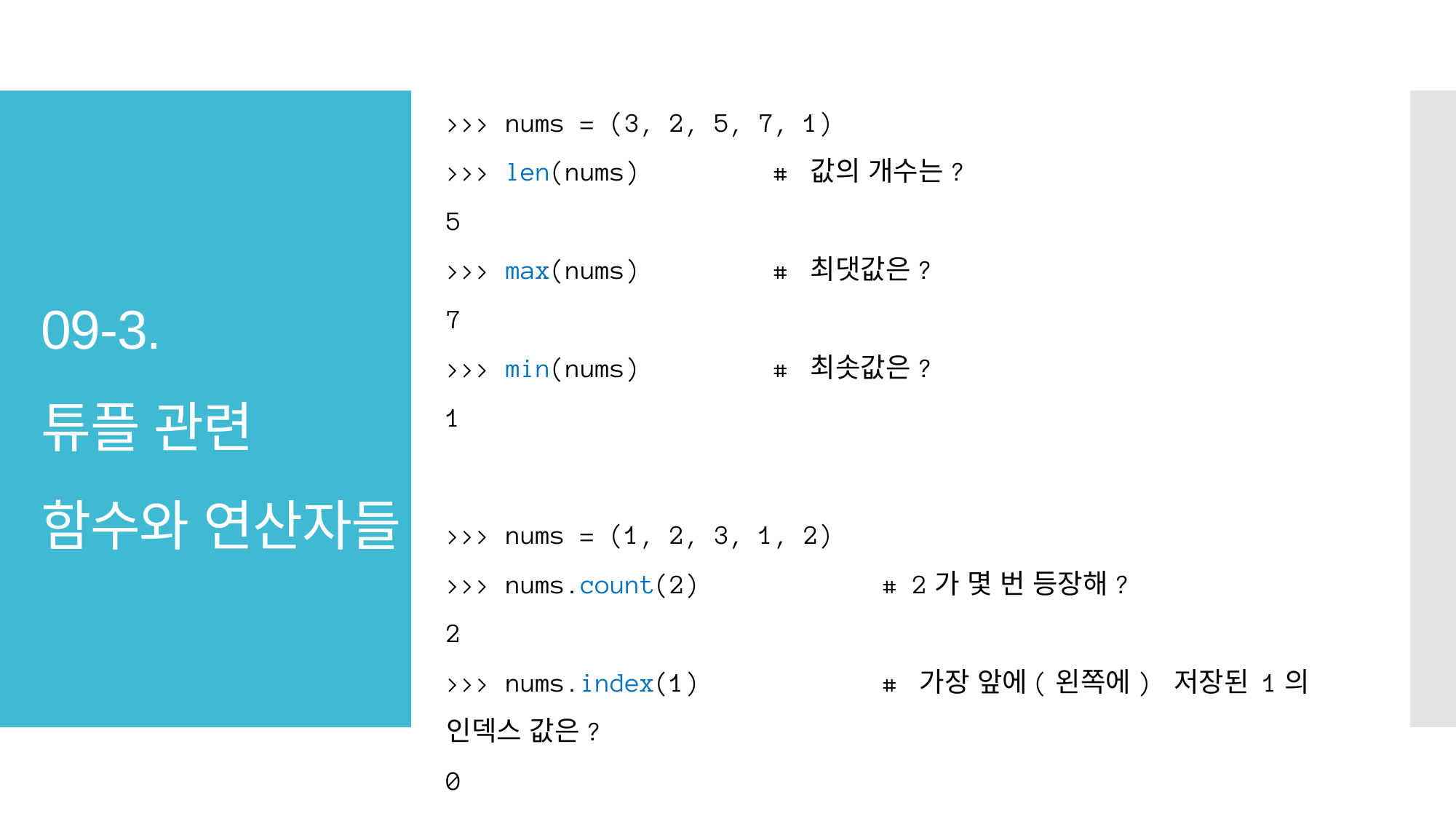

>>> nums = (3, 2, 5, 7, 1)
>>> len(nums) 		# 값의 개수는?
5
>>> max(nums) 		# 최댓값은?
7
>>> min(nums) 		# 최솟값은?
1
# 09-3. 튜플 관련 함수와 연산자들
>>> nums = (1, 2, 3, 1, 2)
>>> nums.count(2) 		# 2가 몇 번 등장해?
2
>>> nums.index(1) 		# 가장 앞에(왼쪽에) 저장된 1의 인덱스 값은?
0